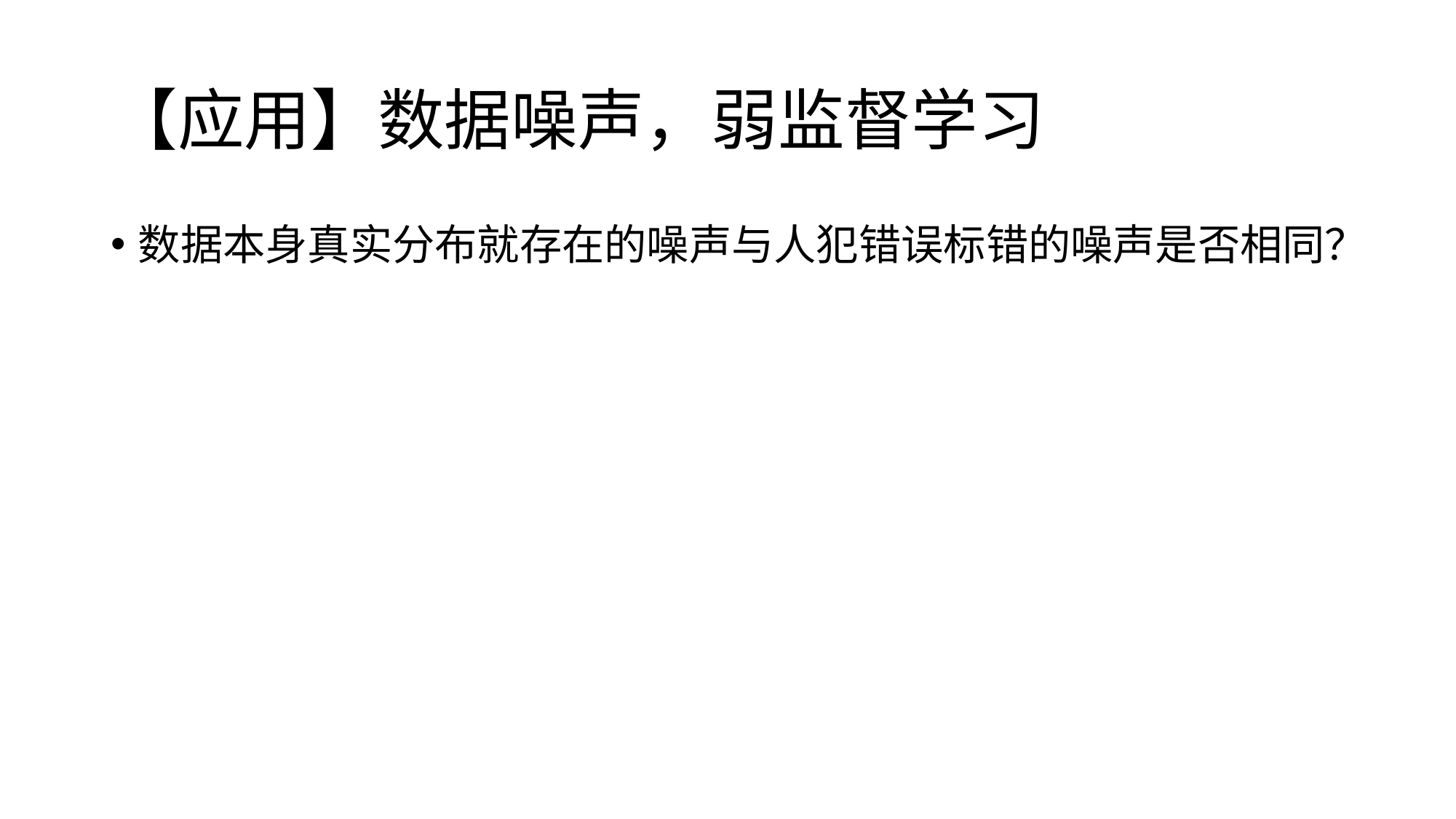

# 【应用】数据噪声，弱监督学习
数据本身真实分布就存在的噪声与人犯错误标错的噪声是否相同？